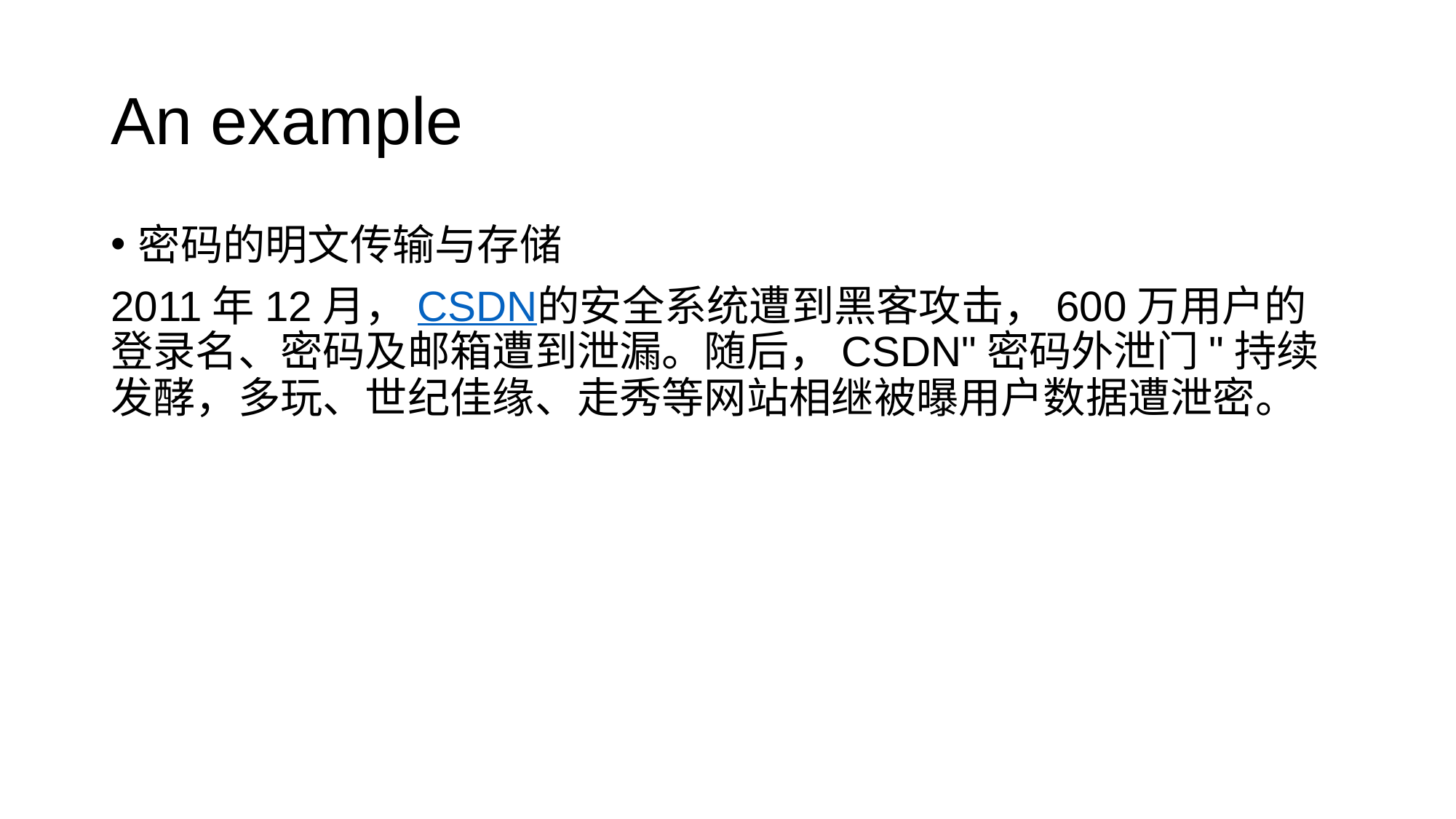

# An example
密码的明文传输与存储
2011年12月，CSDN的安全系统遭到黑客攻击，600万用户的登录名、密码及邮箱遭到泄漏。随后，CSDN"密码外泄门"持续发酵，多玩、世纪佳缘、走秀等网站相继被曝用户数据遭泄密。